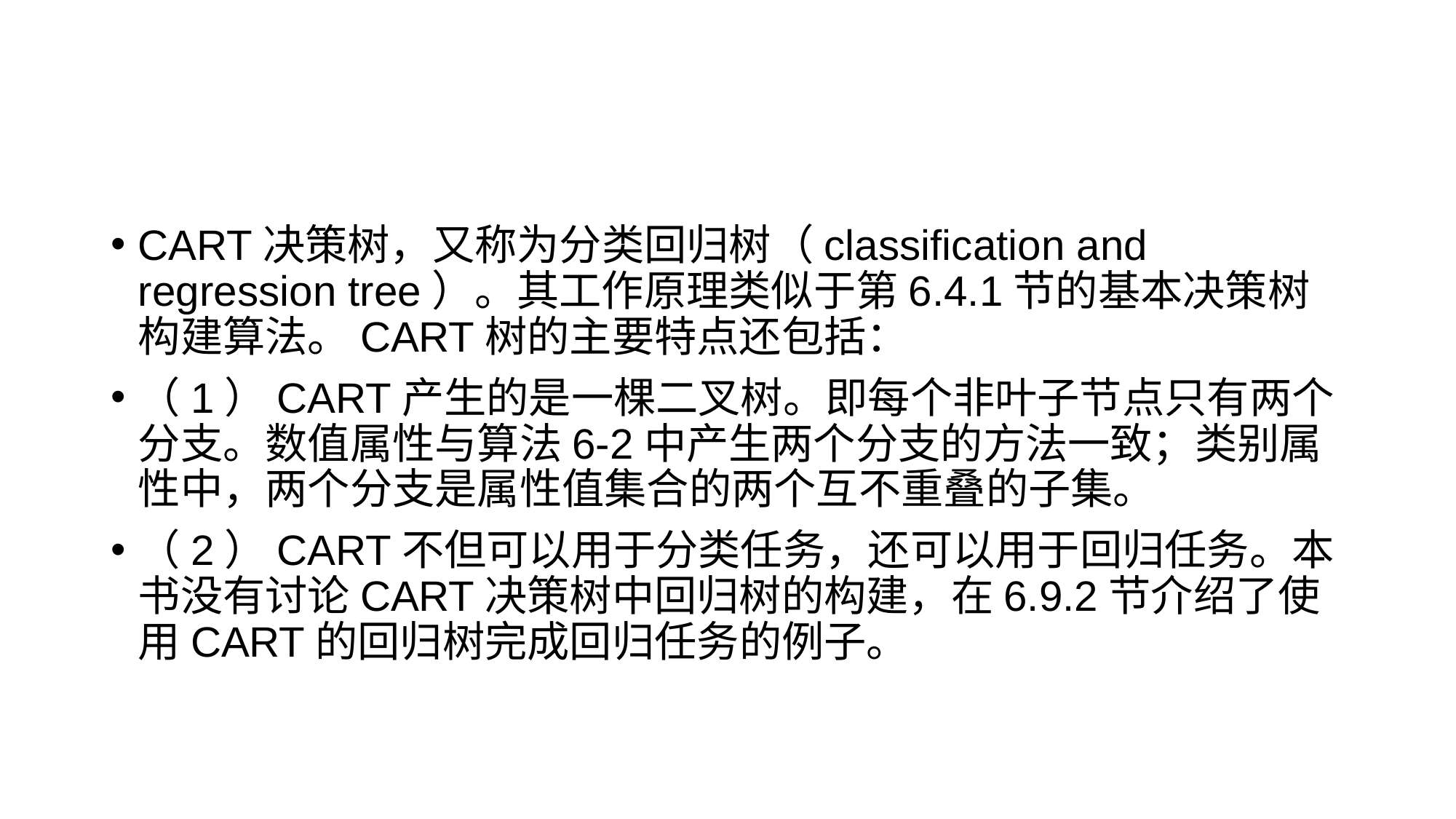

#
CART决策树，又称为分类回归树（classification and regression tree）。其工作原理类似于第6.4.1节的基本决策树构建算法。CART树的主要特点还包括：
（1）CART产生的是一棵二叉树。即每个非叶子节点只有两个分支。数值属性与算法6-2中产生两个分支的方法一致；类别属性中，两个分支是属性值集合的两个互不重叠的子集。
（2）CART不但可以用于分类任务，还可以用于回归任务。本书没有讨论CART决策树中回归树的构建，在6.9.2节介绍了使用CART的回归树完成回归任务的例子。